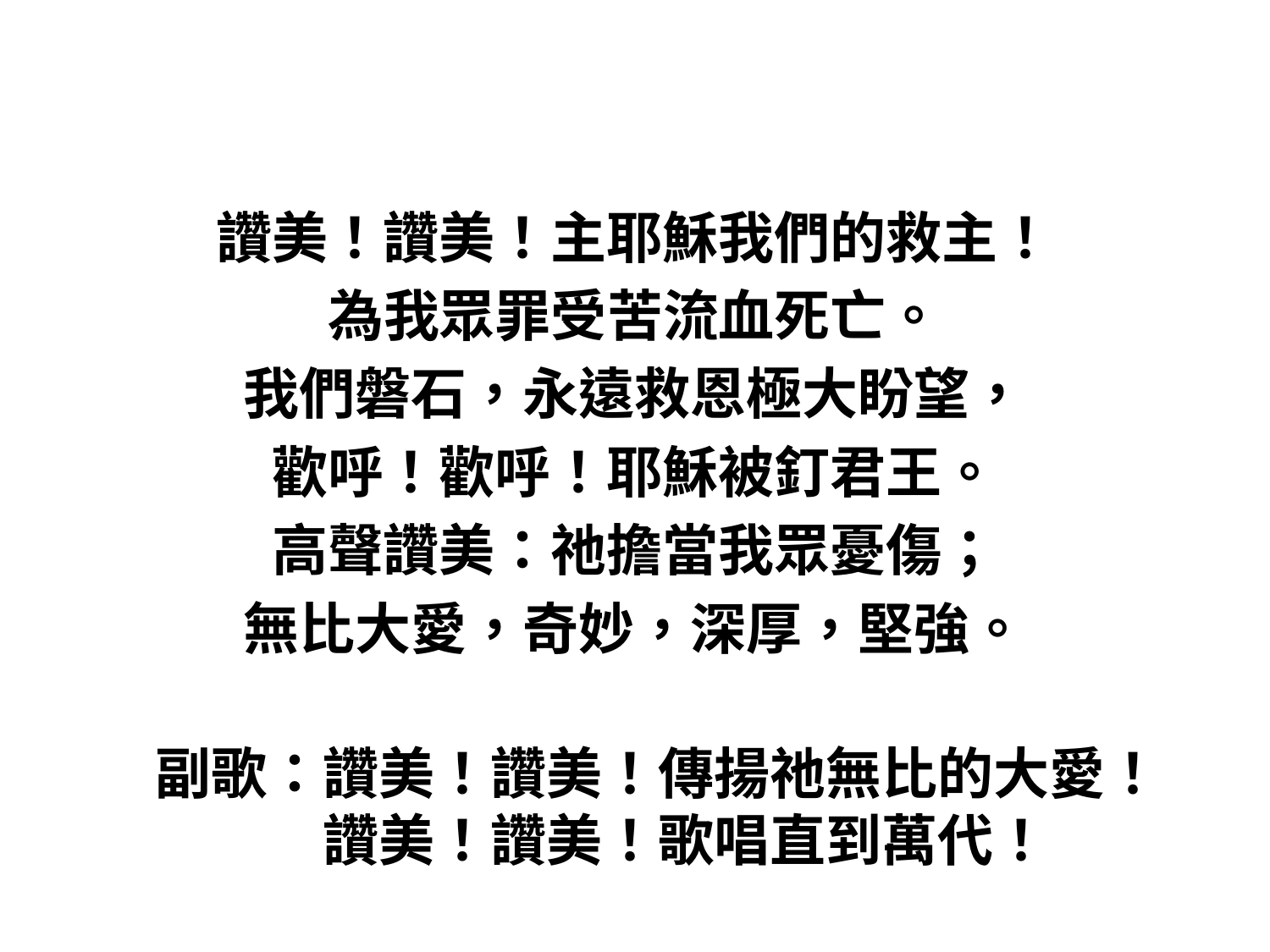

#
讚美！讚美！主耶穌我們的救主！
為我眾罪受苦流血死亡。
我們磐石，永遠救恩極大盼望，
歡呼！歡呼！耶穌被釘君王。
高聲讚美：祂擔當我眾憂傷；
無比大愛，奇妙，深厚，堅強。
副歌：讚美！讚美！傳揚祂無比的大愛！
　讚美！讚美！歌唱直到萬代！